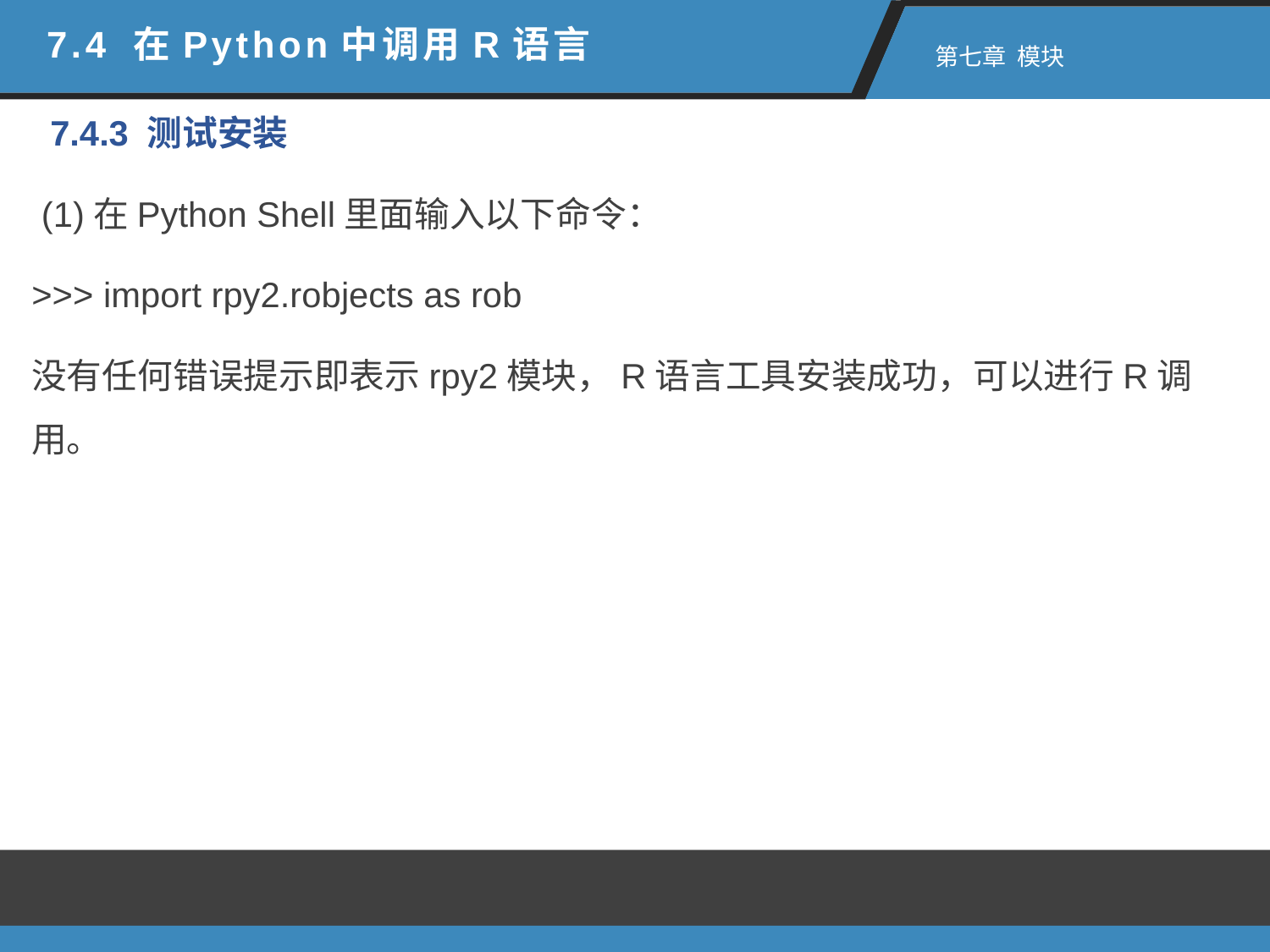

7.4 在Python中调用R语言
  第七章  模块
7.4.3 测试安装
 (1)在Python Shell里面输入以下命令：
>>> import rpy2.robjects as rob
没有任何错误提示即表示rpy2模块，R语言工具安装成功，可以进行R调用。